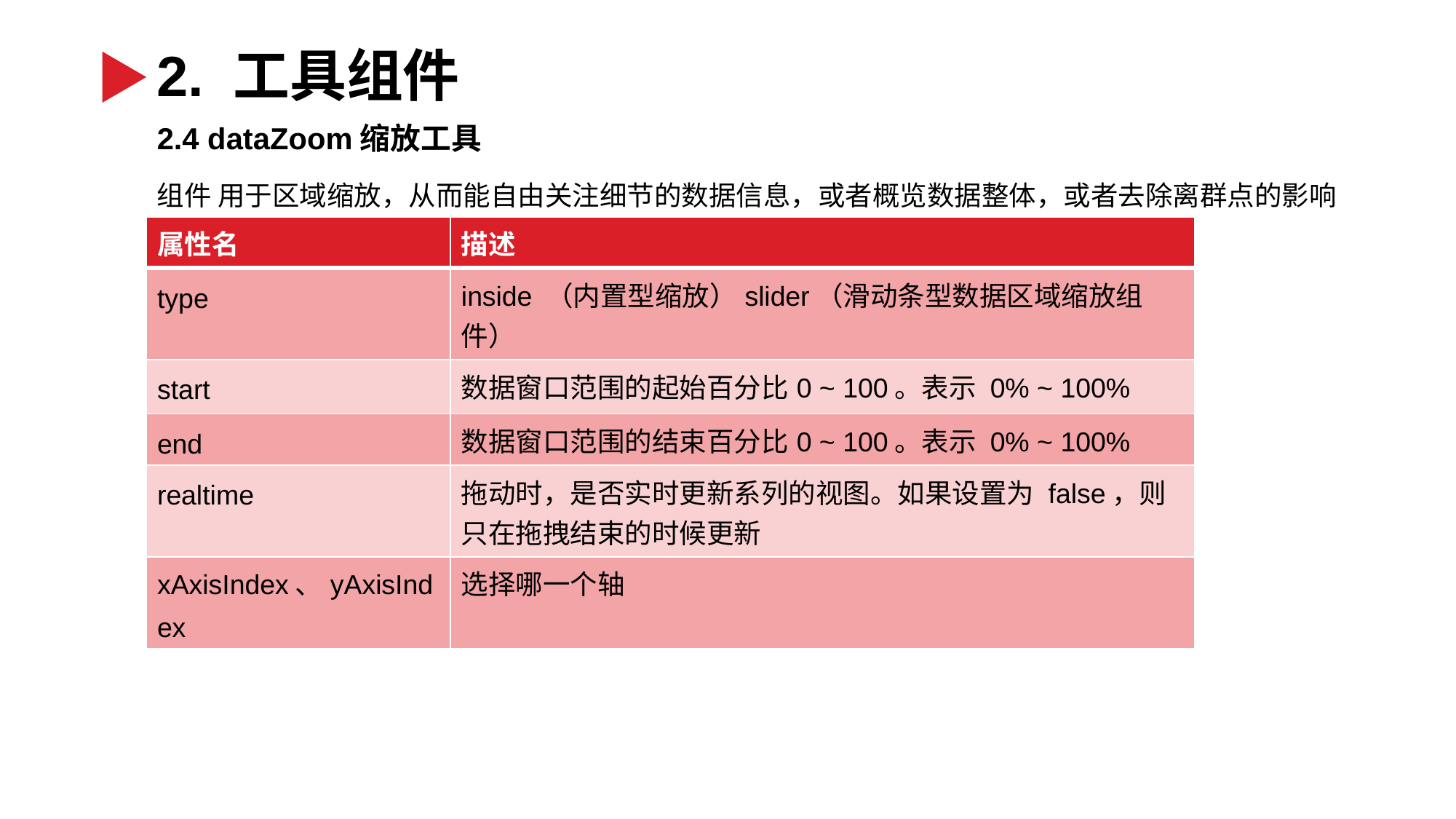

2. 工具组件

2.4 dataZoom缩放工具
组件 用于区域缩放，从而能自由关注细节的数据信息，或者概览数据整体，或者去除离群点的影响
| 属性名 | 描述 |
| --- | --- |
| type | inside （内置型缩放）slider（滑动条型数据区域缩放组件） |
| start | 数据窗口范围的起始百分比0 ~ 100。表示 0% ~ 100% |
| end | 数据窗口范围的结束百分比0 ~ 100。表示 0% ~ 100% |
| realtime | 拖动时，是否实时更新系列的视图。如果设置为 false，则只在拖拽结束的时候更新 |
| xAxisIndex、yAxisIndex | 选择哪一个轴 |